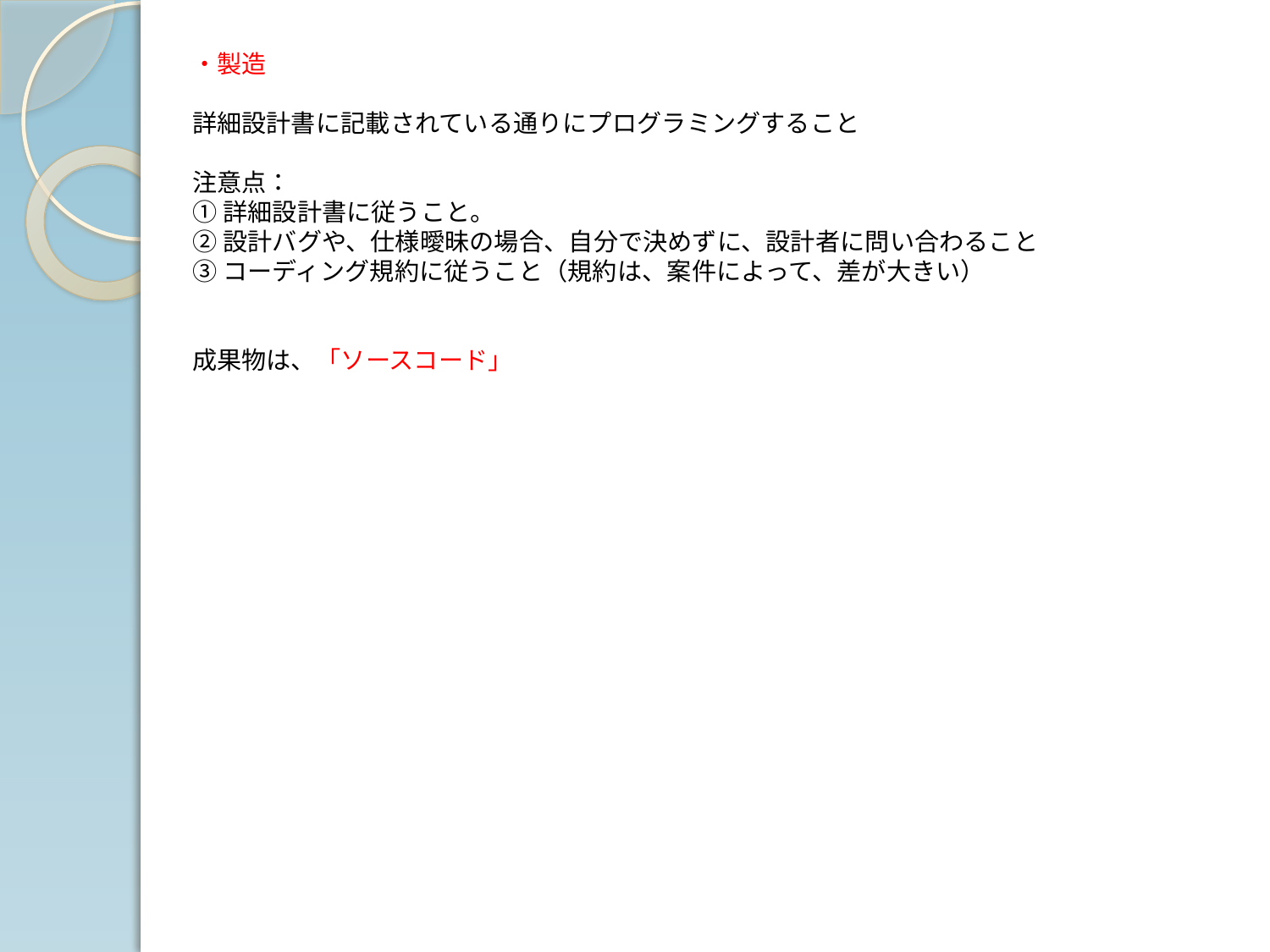

・製造

詳細設計書に記載されている通りにプログラミングすること

注意点：
①詳細設計書に従うこと。
②設計バグや、仕様曖昧の場合、自分で決めずに、設計者に問い合わること
③コーディング規約に従うこと（規約は、案件によって、差が大きい）

成果物は、「ソースコード」